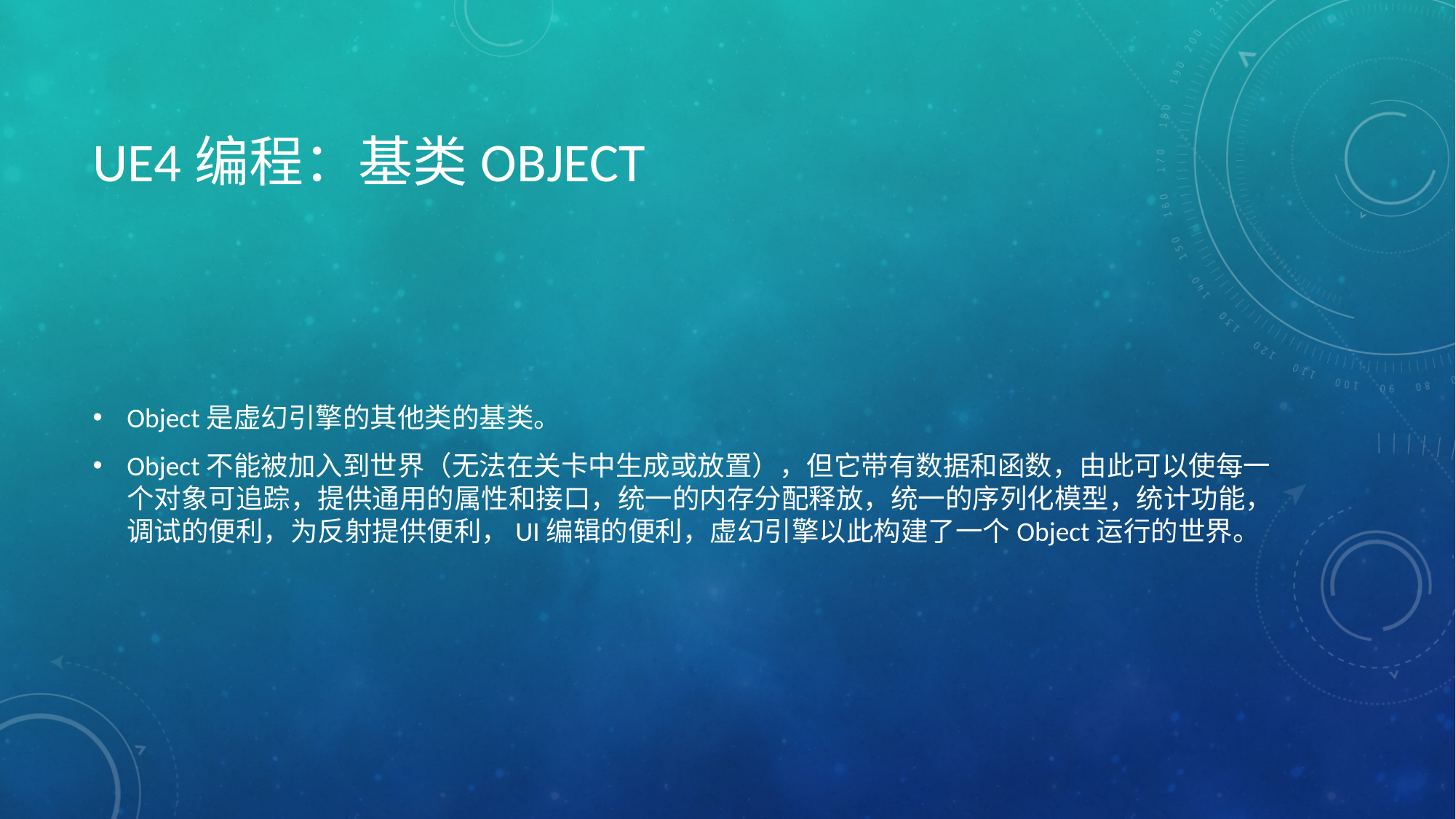

# UE4编程：基类Object
Object是虚幻引擎的其他类的基类。
Object不能被加入到世界（无法在关卡中生成或放置），但它带有数据和函数，由此可以使每一个对象可追踪，提供通用的属性和接口，统一的内存分配释放，统一的序列化模型，统计功能，调试的便利，为反射提供便利，UI编辑的便利，虚幻引擎以此构建了一个Object运行的世界。